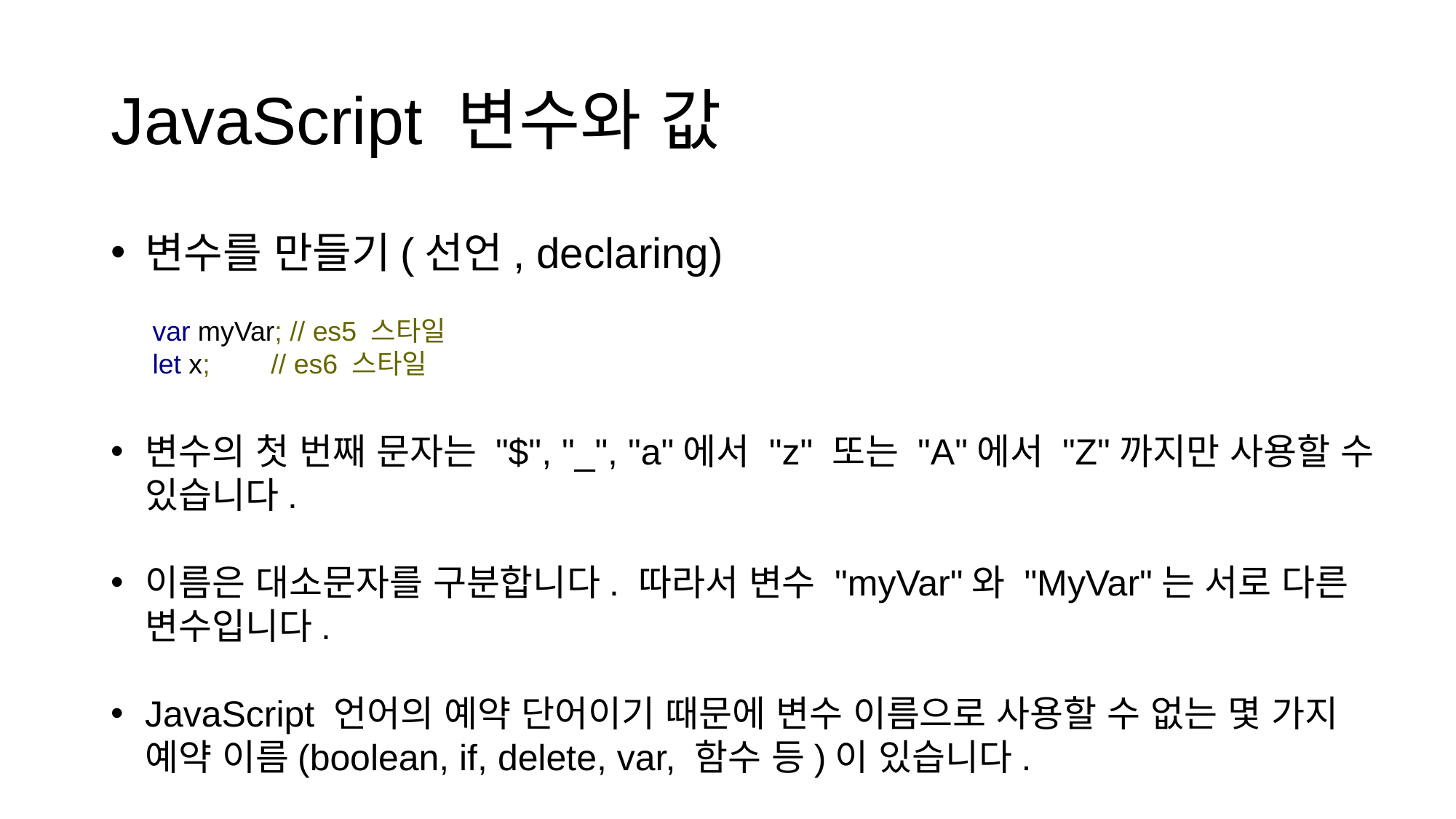

# JavaScript 변수와 값
변수를 만들기(선언, declaring)
var myVar; // es5 스타일
let x;        // es6 스타일
변수의 첫 번째 문자는 "$", "_", "a"에서 "z" 또는 "A"에서 "Z"까지만 사용할 수 있습니다.

이름은 대소문자를 구분합니다. 따라서 변수 "myVar"와 "MyVar"는 서로 다른 변수입니다.

JavaScript 언어의 예약 단어이기 때문에 변수 이름으로 사용할 수 없는 몇 가지 예약 이름(boolean, if, delete, var, 함수 등)이 있습니다.